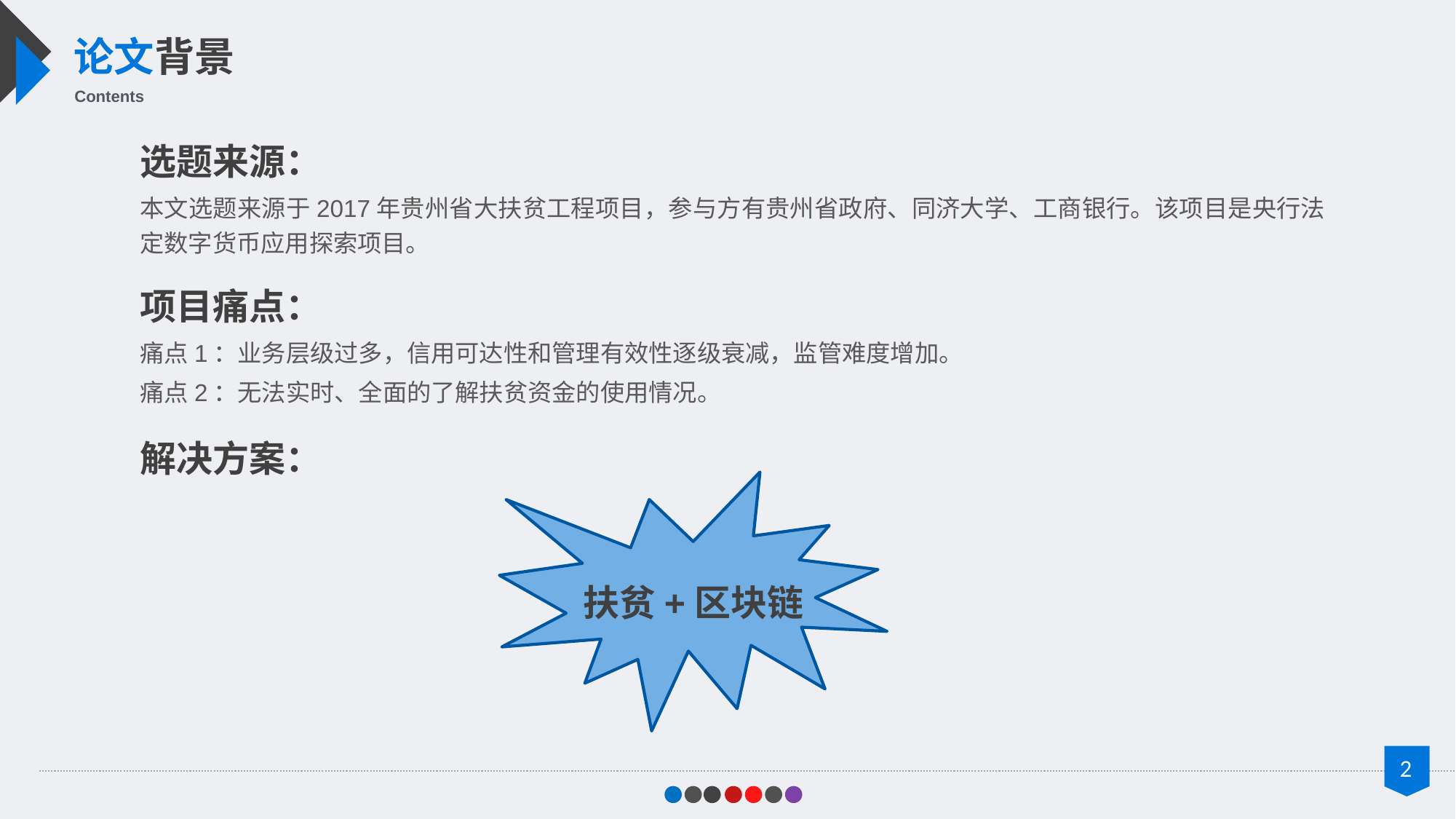

论文背景

Contents
选题来源：
本文选题来源于2017年贵州省大扶贫工程项目，参与方有贵州省政府、同济大学、工商银行。该项目是央行法定数字货币应用探索项目。
项目痛点：
痛点1：业务层级过多，信用可达性和管理有效性逐级衰减，监管难度增加。
痛点2：无法实时、全面的了解扶贫资金的使用情况。
解决方案：

扶贫+区块链

2